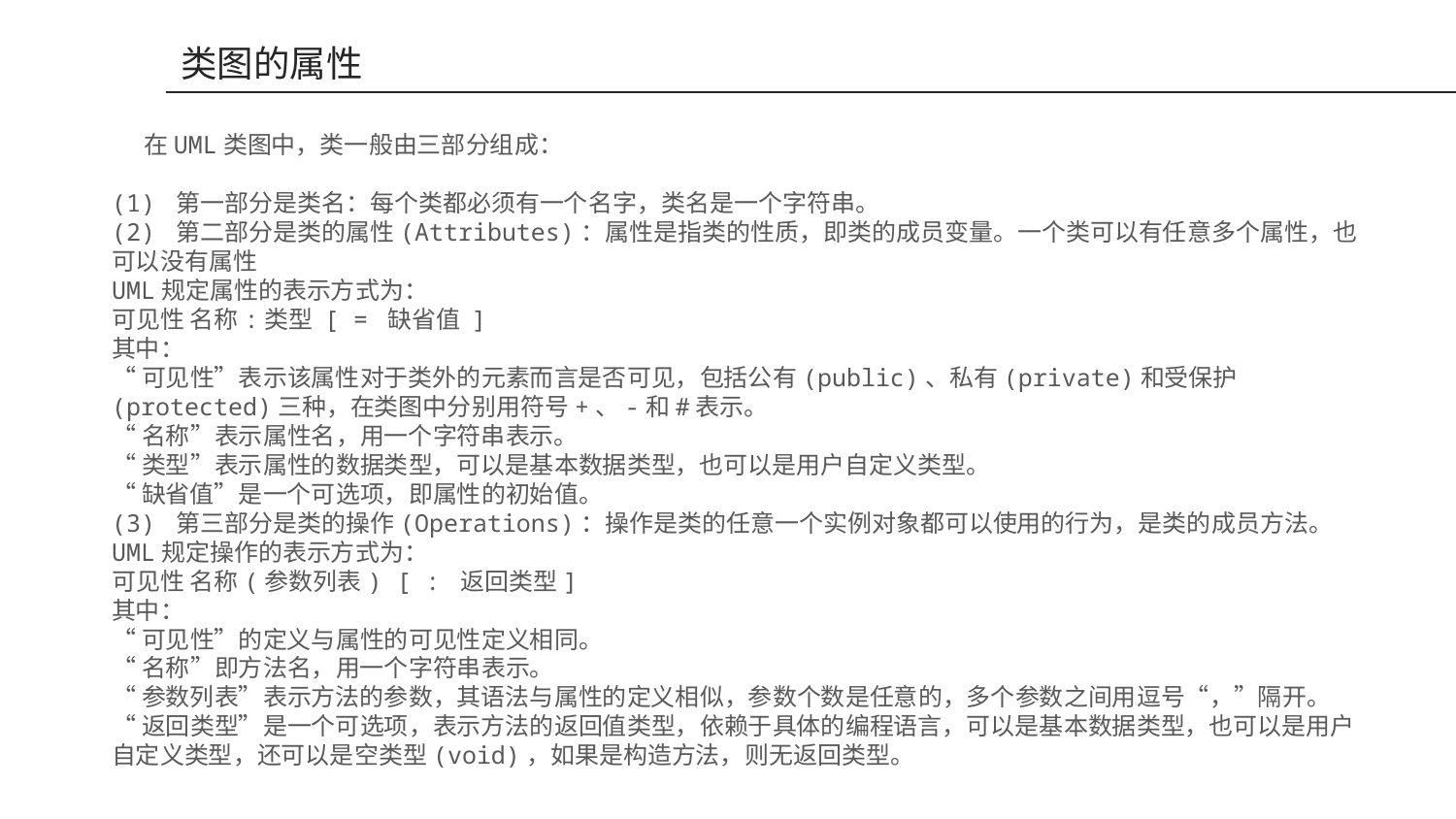

类图的属性
    在UML类图中，类一般由三部分组成：

(1) 第一部分是类名：每个类都必须有一个名字，类名是一个字符串。
(2) 第二部分是类的属性(Attributes)：属性是指类的性质，即类的成员变量。一个类可以有任意多个属性，也可以没有属性
UML规定属性的表示方式为：
可见性 名称:类型 [ = 缺省值 ]
其中：
“可见性”表示该属性对于类外的元素而言是否可见，包括公有(public)、私有(private)和受保护(protected)三种，在类图中分别用符号+、-和#表示。
“名称”表示属性名，用一个字符串表示。
“类型”表示属性的数据类型，可以是基本数据类型，也可以是用户自定义类型。
“缺省值”是一个可选项，即属性的初始值。
(3) 第三部分是类的操作(Operations)：操作是类的任意一个实例对象都可以使用的行为，是类的成员方法。
UML规定操作的表示方式为：
可见性 名称(参数列表) [ : 返回类型]
其中：
“可见性”的定义与属性的可见性定义相同。
“名称”即方法名，用一个字符串表示。
“参数列表”表示方法的参数，其语法与属性的定义相似，参数个数是任意的，多个参数之间用逗号“，”隔开。
“返回类型”是一个可选项，表示方法的返回值类型，依赖于具体的编程语言，可以是基本数据类型，也可以是用户自定义类型，还可以是空类型(void)，如果是构造方法，则无返回类型。